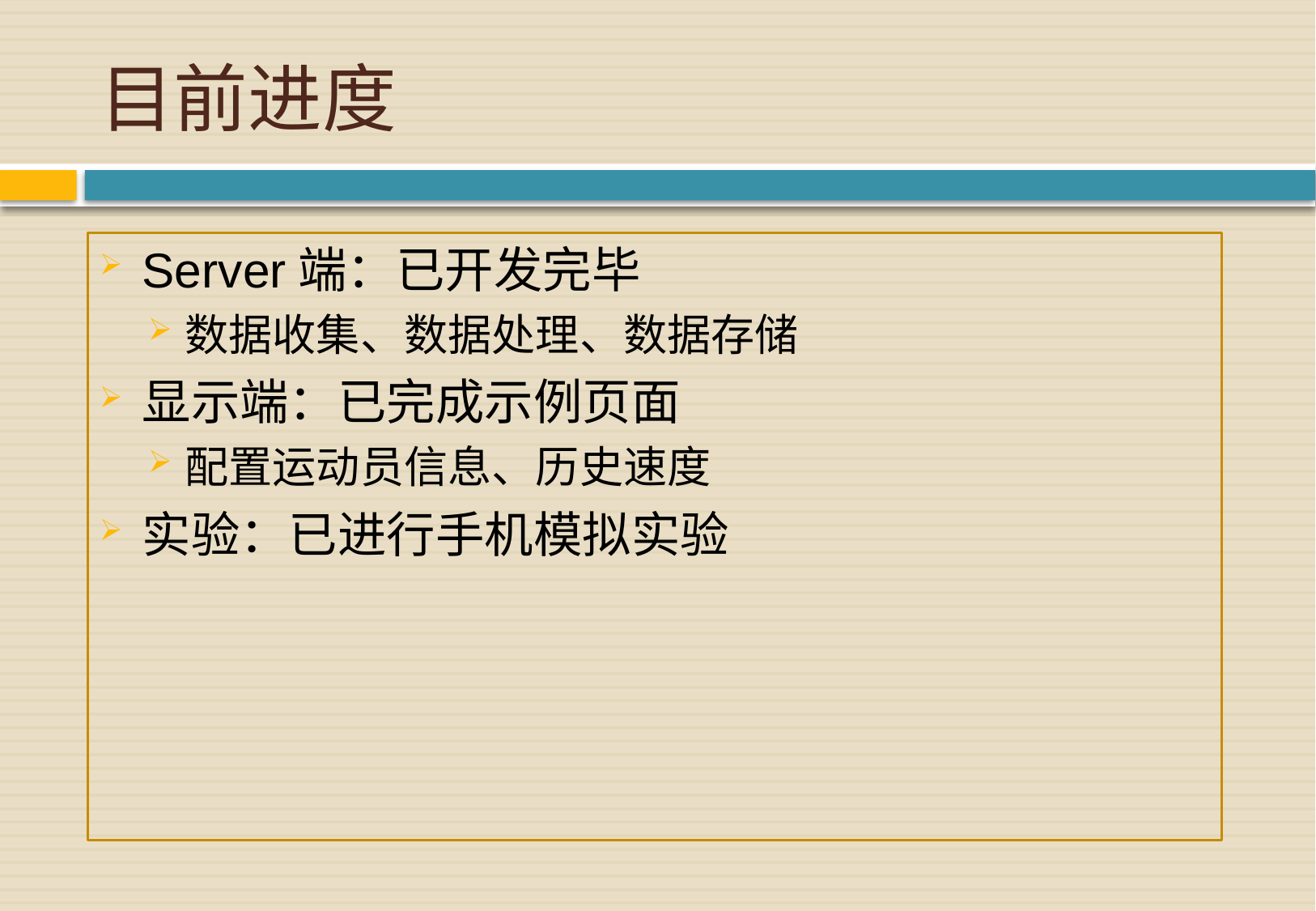

# 目前进度
Server端：已开发完毕
数据收集、数据处理、数据存储
显示端：已完成示例页面
配置运动员信息、历史速度
实验：已进行手机模拟实验